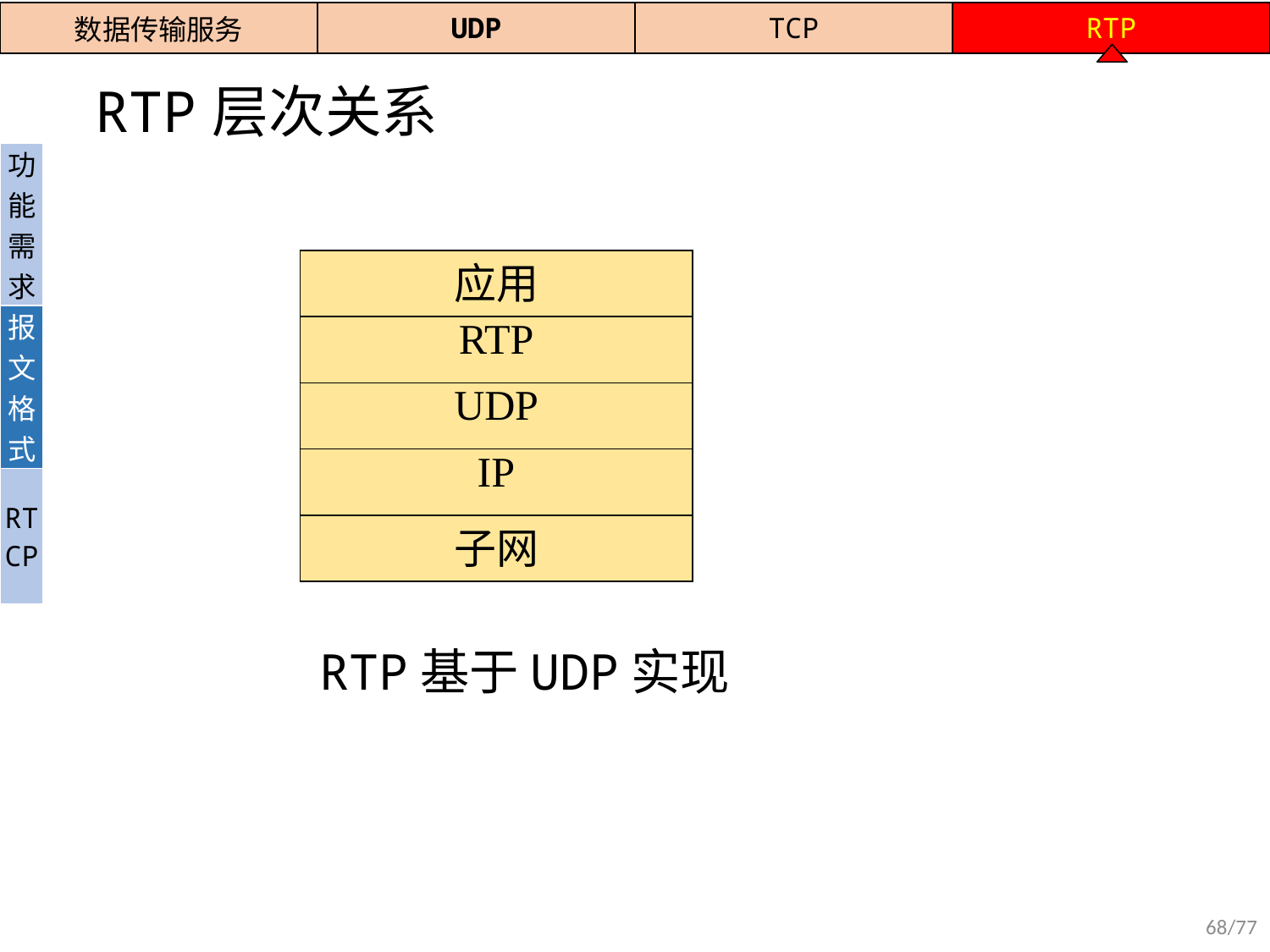

| 数据传输服务 | UDP | TCP | RTP |
| --- | --- | --- | --- |

# RTP层次关系
| 功能需求 |
| --- |
| 报文格式 |
| RT CP |
| 应用 |
| --- |
| RTP |
| UDP |
| IP |
| 子网 |
RTP基于UDP实现
68/77